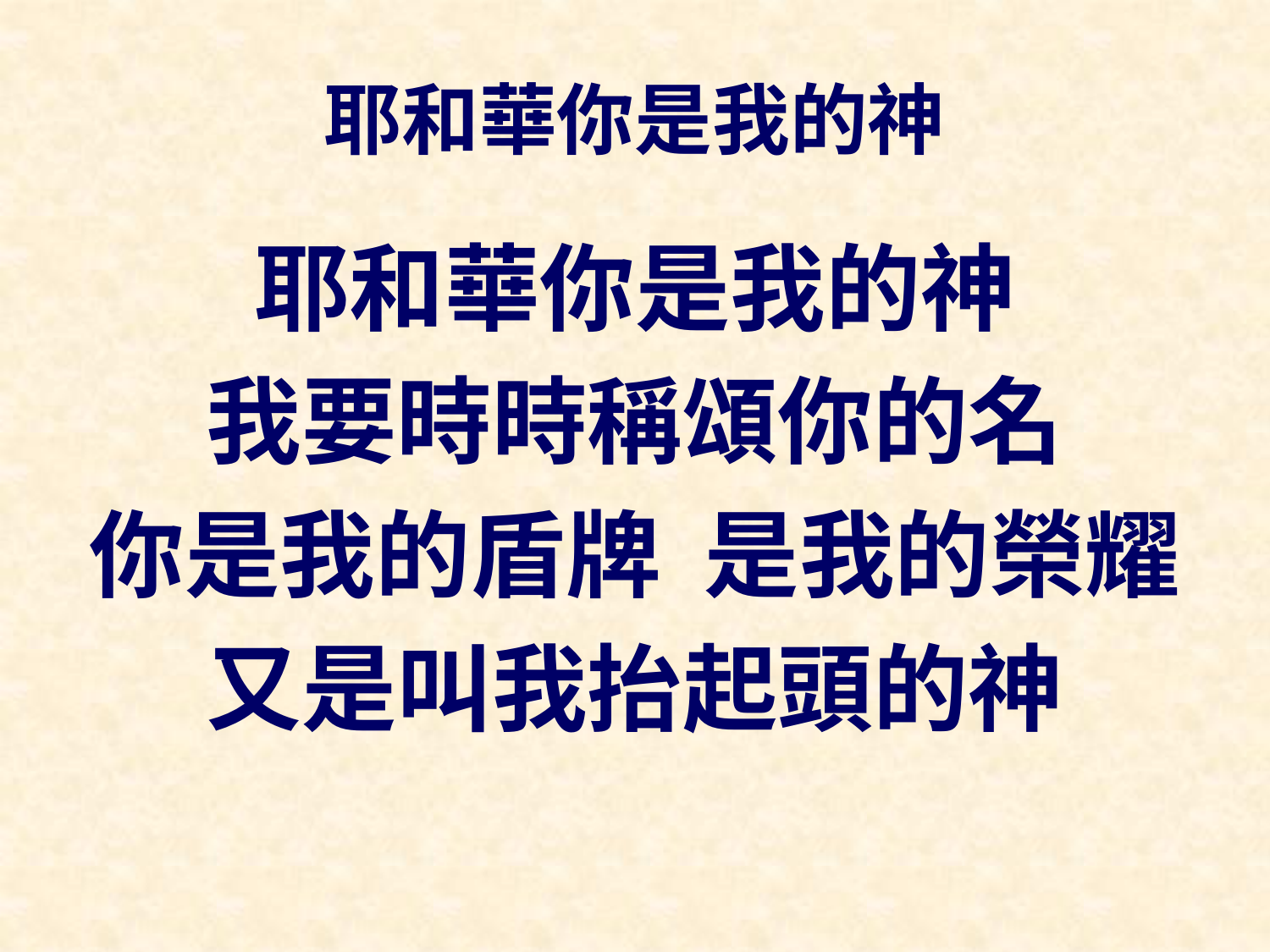

# 耶和華你是我的神
耶和華你是我的神
我要時時稱頌你的名
你是我的盾牌  是我的榮耀
又是叫我抬起頭的神